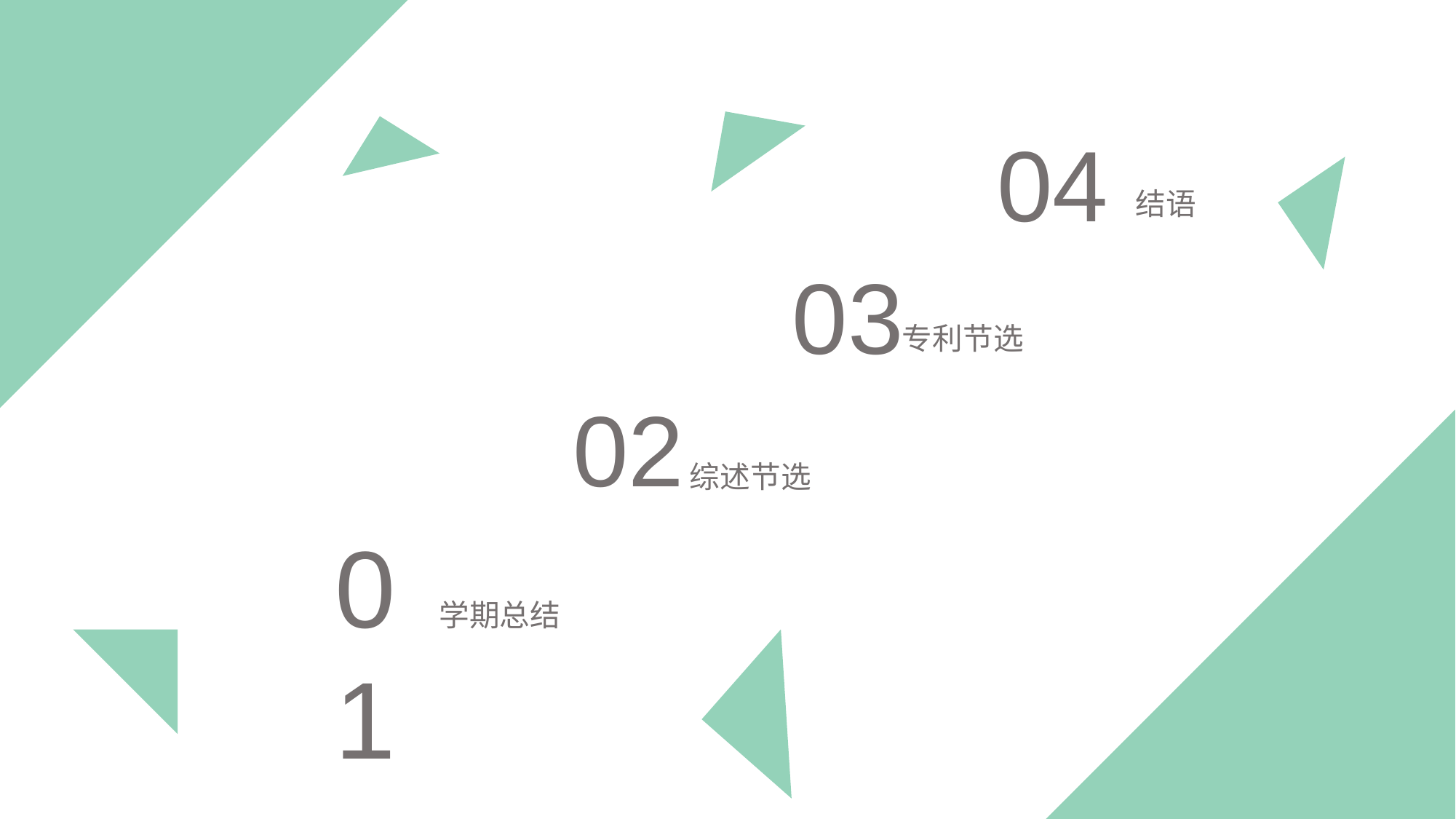

04

结语
03
专利节选
02

综述节选
01
学期总结